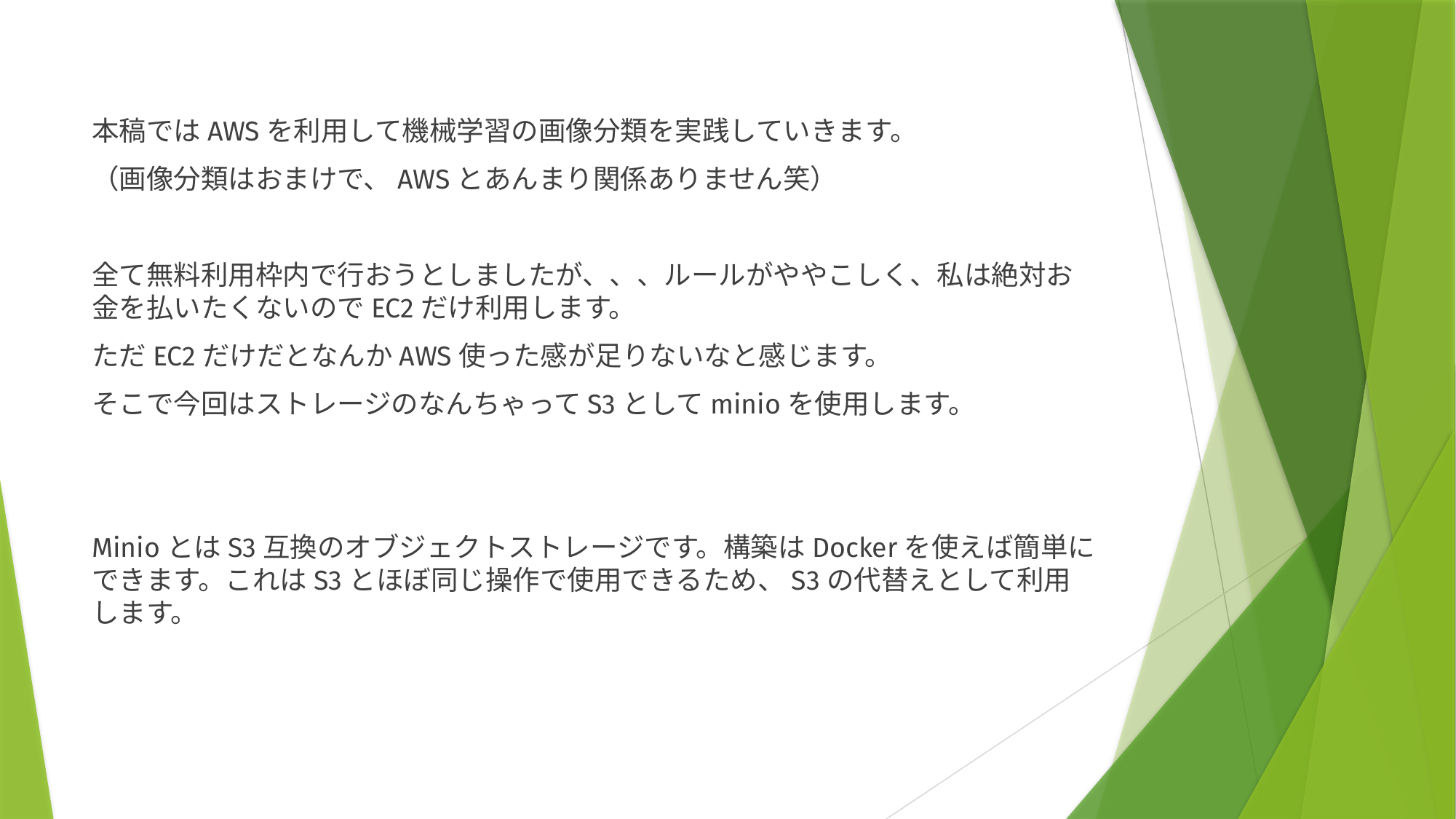

本稿ではAWSを利用して機械学習の画像分類を実践していきます。
（画像分類はおまけで、AWSとあんまり関係ありません笑）

全て無料利用枠内で行おうとしましたが、、、ルールがややこしく、私は絶対お金を払いたくないのでEC2だけ利用します。
ただEC2だけだとなんかAWS使った感が足りないなと感じます。
そこで今回はストレージのなんちゃってS3としてminioを使用します。

MinioとはS3互換のオブジェクトストレージです。構築はDockerを使えば簡単にできます。これはS3とほぼ同じ操作で使用できるため、S3の代替えとして利用します。